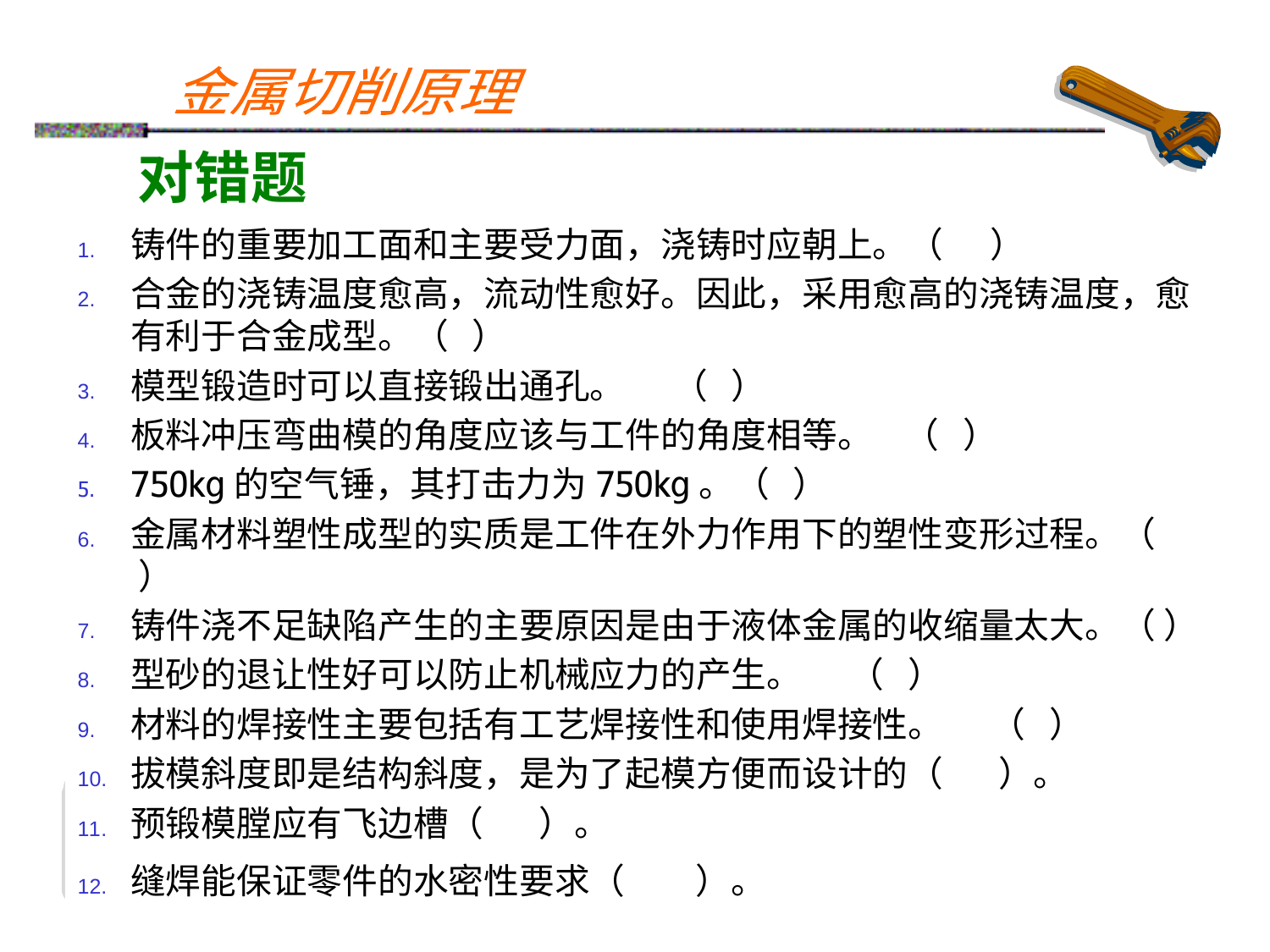

对错题
铸件的重要加工面和主要受力面，浇铸时应朝上。（      ）
合金的浇铸温度愈高，流动性愈好。因此，采用愈高的浇铸温度，愈有利于合金成型。（   ）
模型锻造时可以直接锻出通孔。      （   ）
板料冲压弯曲模的角度应该与工件的角度相等。    （   ）
750kg的空气锤，其打击力为750kg。（   ）
金属材料塑性成型的实质是工件在外力作用下的塑性变形过程。（   ）
铸件浇不足缺陷产生的主要原因是由于液体金属的收缩量太大。（ ）
型砂的退让性好可以防止机械应力的产生。      （   ）
材料的焊接性主要包括有工艺焊接性和使用焊接性。      （   ）
拔模斜度即是结构斜度，是为了起模方便而设计的（       ）。
预锻模膛应有飞边槽（       ）。
缝焊能保证零件的水密性要求（         ）。